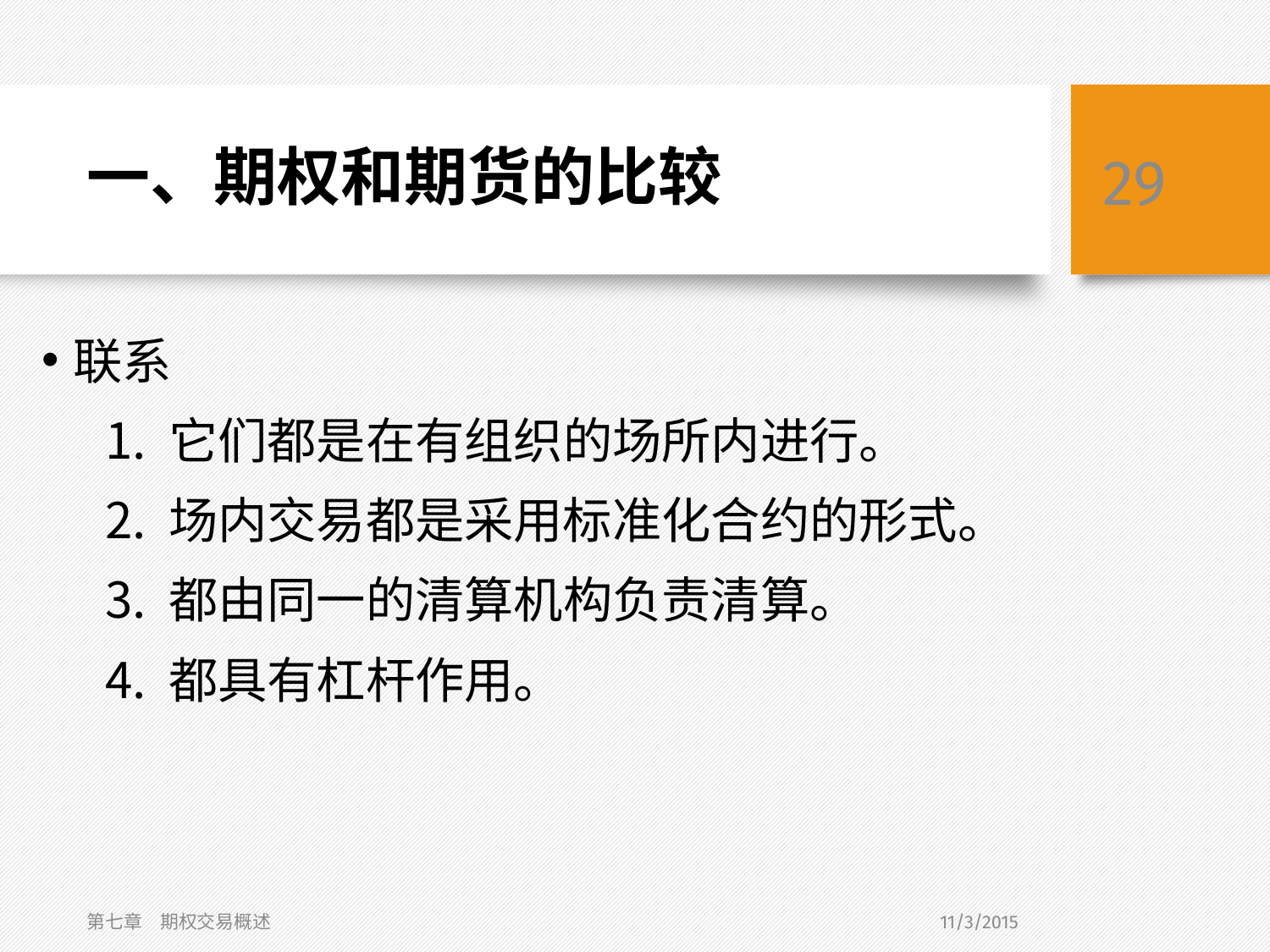

# 一、期权和期货的比较
29
联系
它们都是在有组织的场所内进行。
场内交易都是采用标准化合约的形式。
都由同一的清算机构负责清算。
都具有杠杆作用。
11/3/2015
第七章　期权交易概述